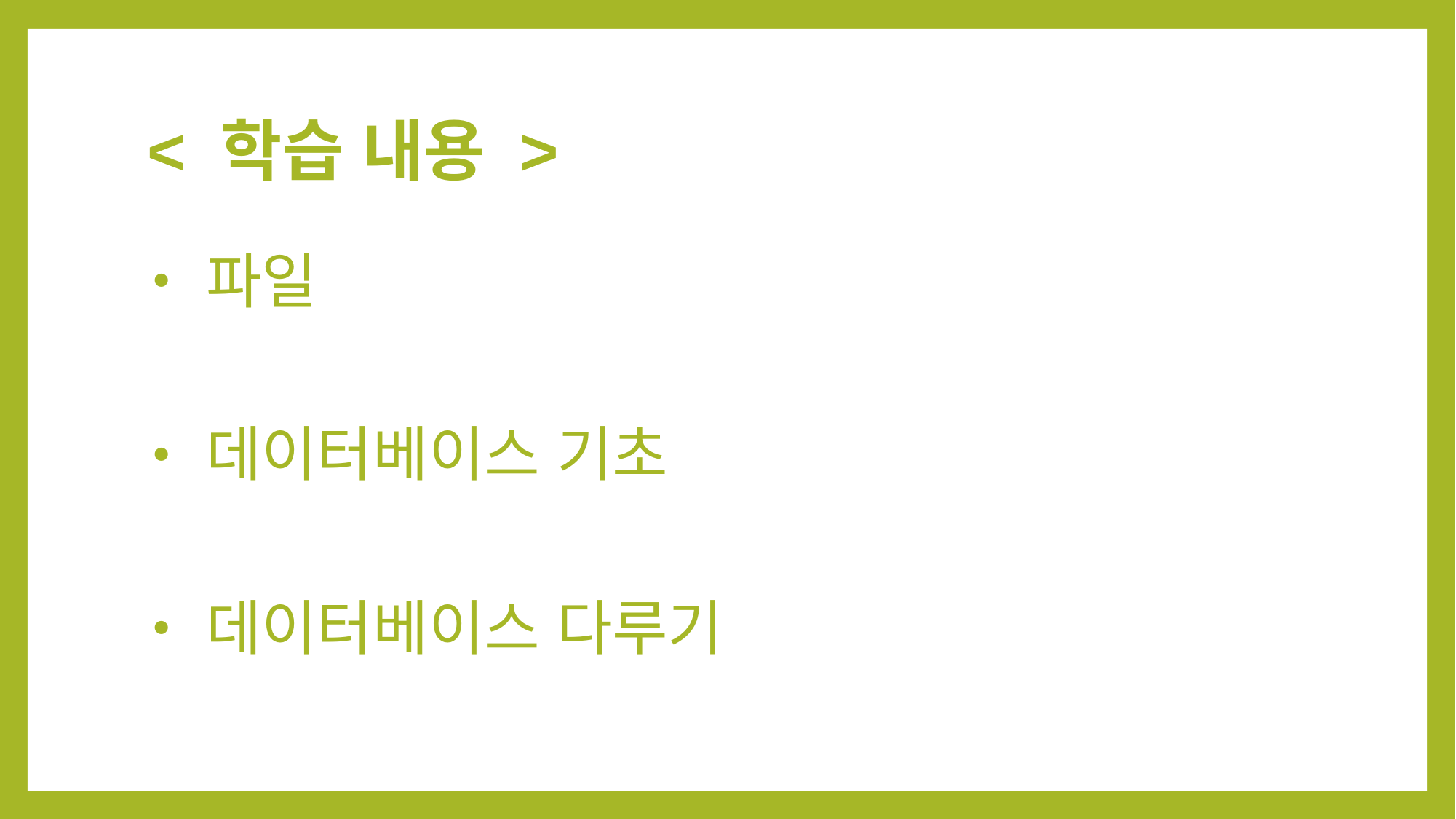

# < 학습 내용 >
 파일

 데이터베이스 기초

 데이터베이스 다루기